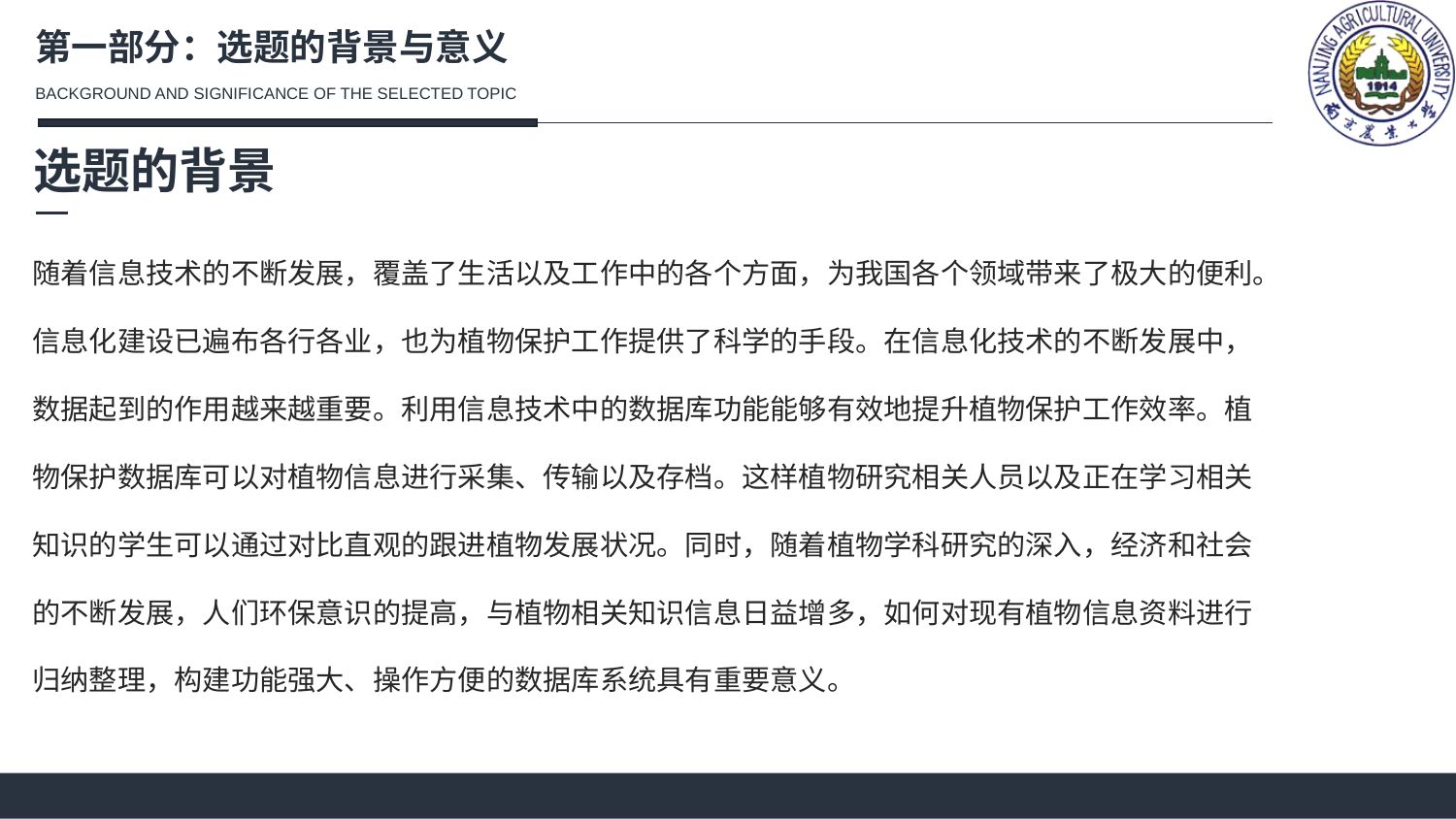

第一部分：选题的背景与意义
BACKGROUND AND SIGNIFICANCE OF THE SELECTED TOPIC
选题的背景
随着信息技术的不断发展，覆盖了生活以及工作中的各个方面，为我国各个领域带来了极大的便利。信息化建设已遍布各行各业，也为植物保护工作提供了科学的手段。在信息化技术的不断发展中，数据起到的作用越来越重要。利用信息技术中的数据库功能能够有效地提升植物保护工作效率。植物保护数据库可以对植物信息进行采集、传输以及存档。这样植物研究相关人员以及正在学习相关知识的学生可以通过对比直观的跟进植物发展状况。同时，随着植物学科研究的深入，经济和社会的不断发展，人们环保意识的提高，与植物相关知识信息日益增多，如何对现有植物信息资料进行归纳整理，构建功能强大、操作方便的数据库系统具有重要意义。